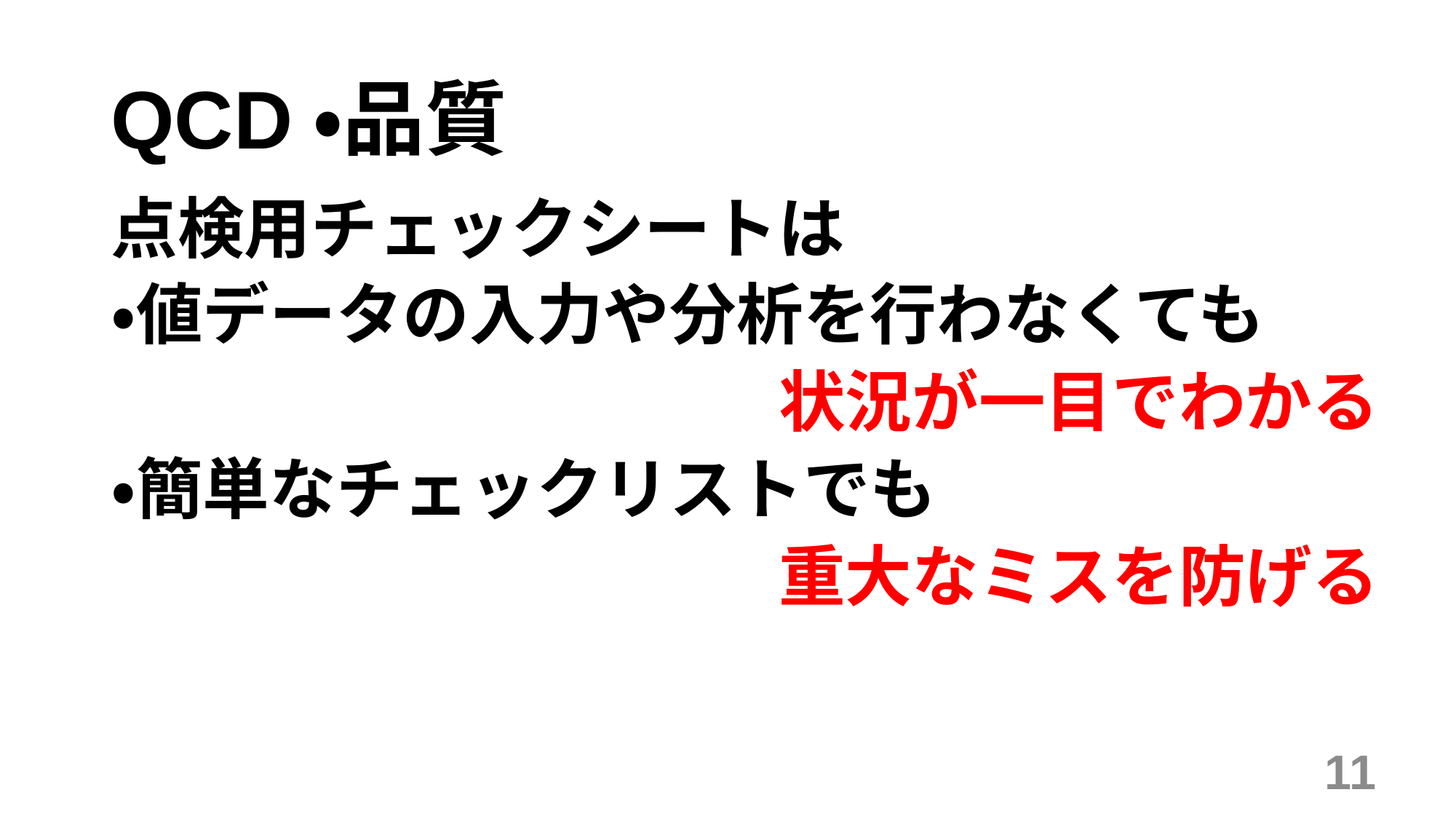

# QCD・品質
点検用チェックシートは
・値データの入力や分析を行わなくても
　　　　　　　　　　状況が一目でわかる
・簡単なチェックリストでも
　　　　　　　　　　重大なミスを防げる

11